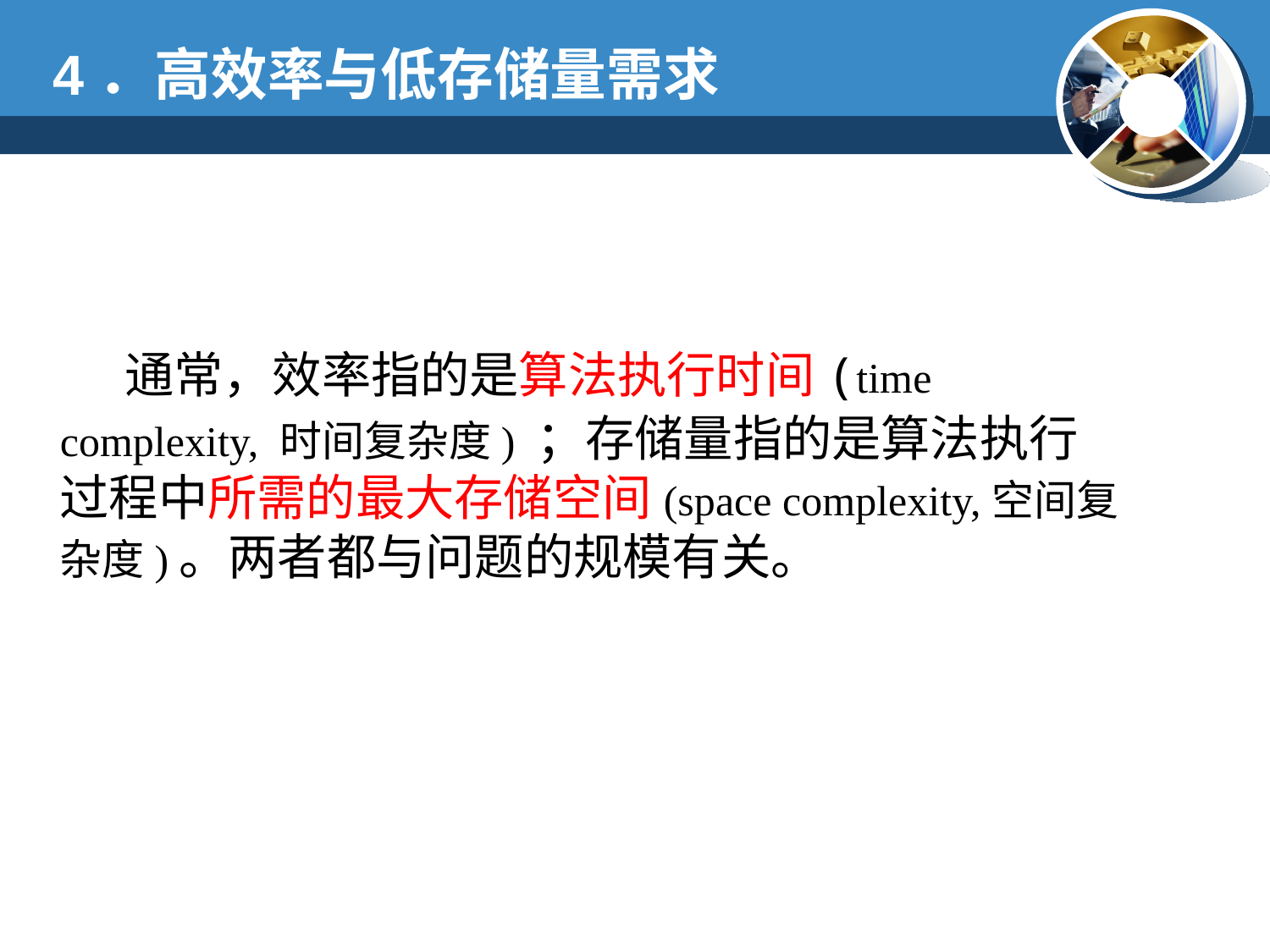

4．高效率与低存储量需求
   通常，效率指的是算法执行时间(time complexity, 时间复杂度) ；存储量指的是算法执行过程中所需的最大存储空间(space complexity,空间复杂度)。两者都与问题的规模有关。